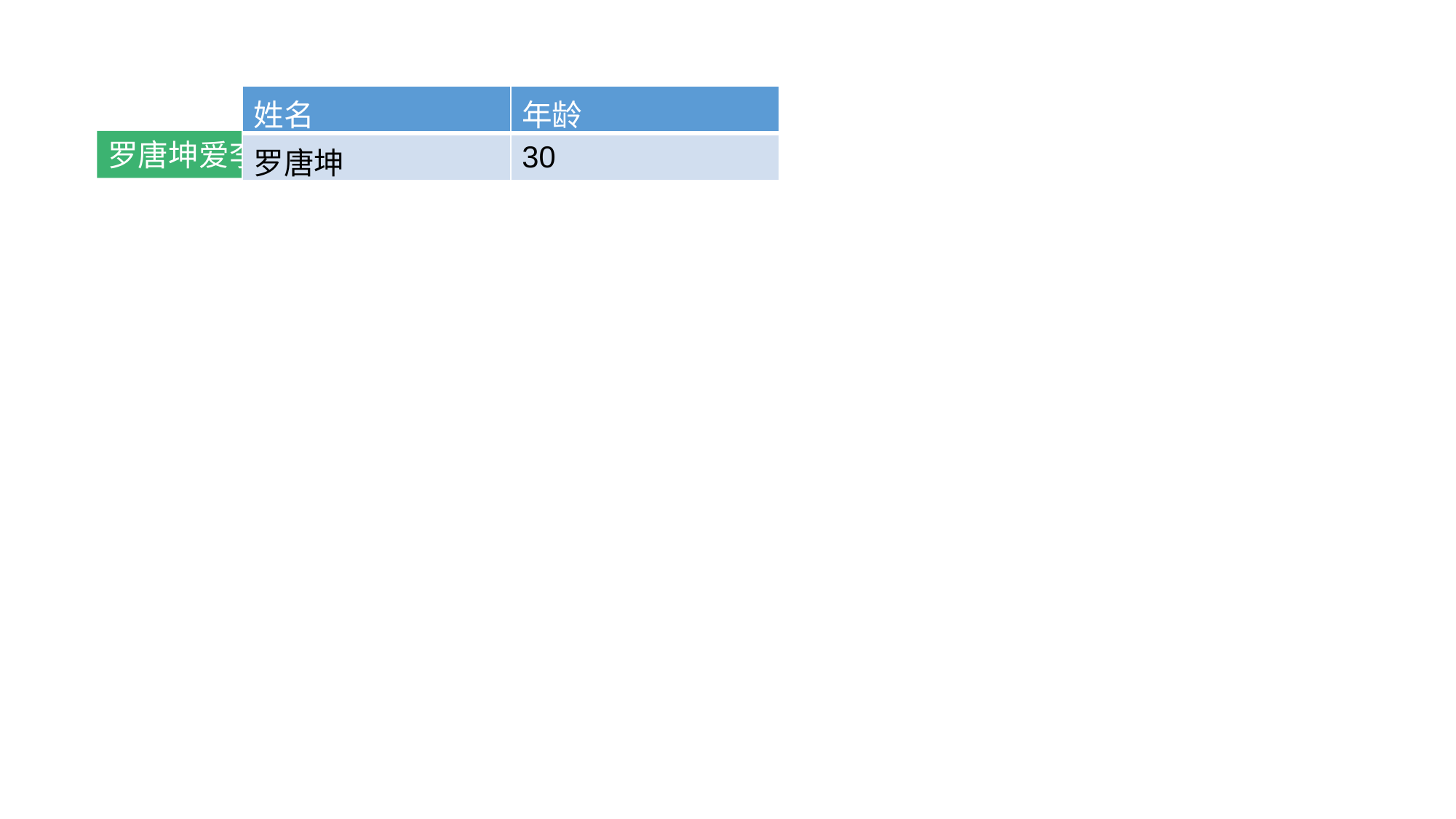

| 姓名 | 年龄 |
| --- | --- |
| 罗唐坤 | 30 |
罗唐坤爱李志凤